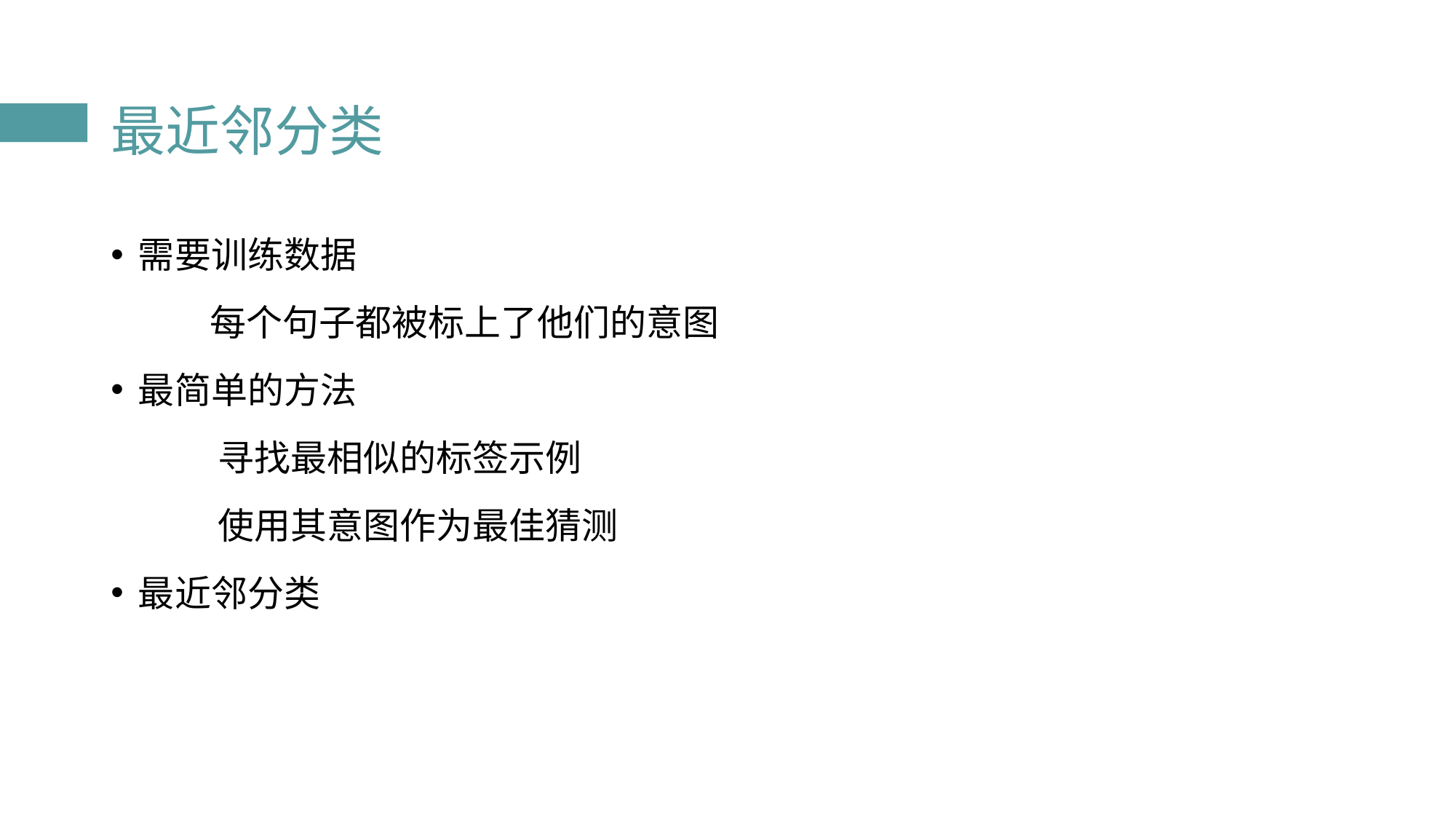

# 最近邻分类
需要训练数据
           每个句子都被标上了他们的意图
最简单的方法
            寻找最相似的标签示例
            使用其意图作为最佳猜测
最近邻分类